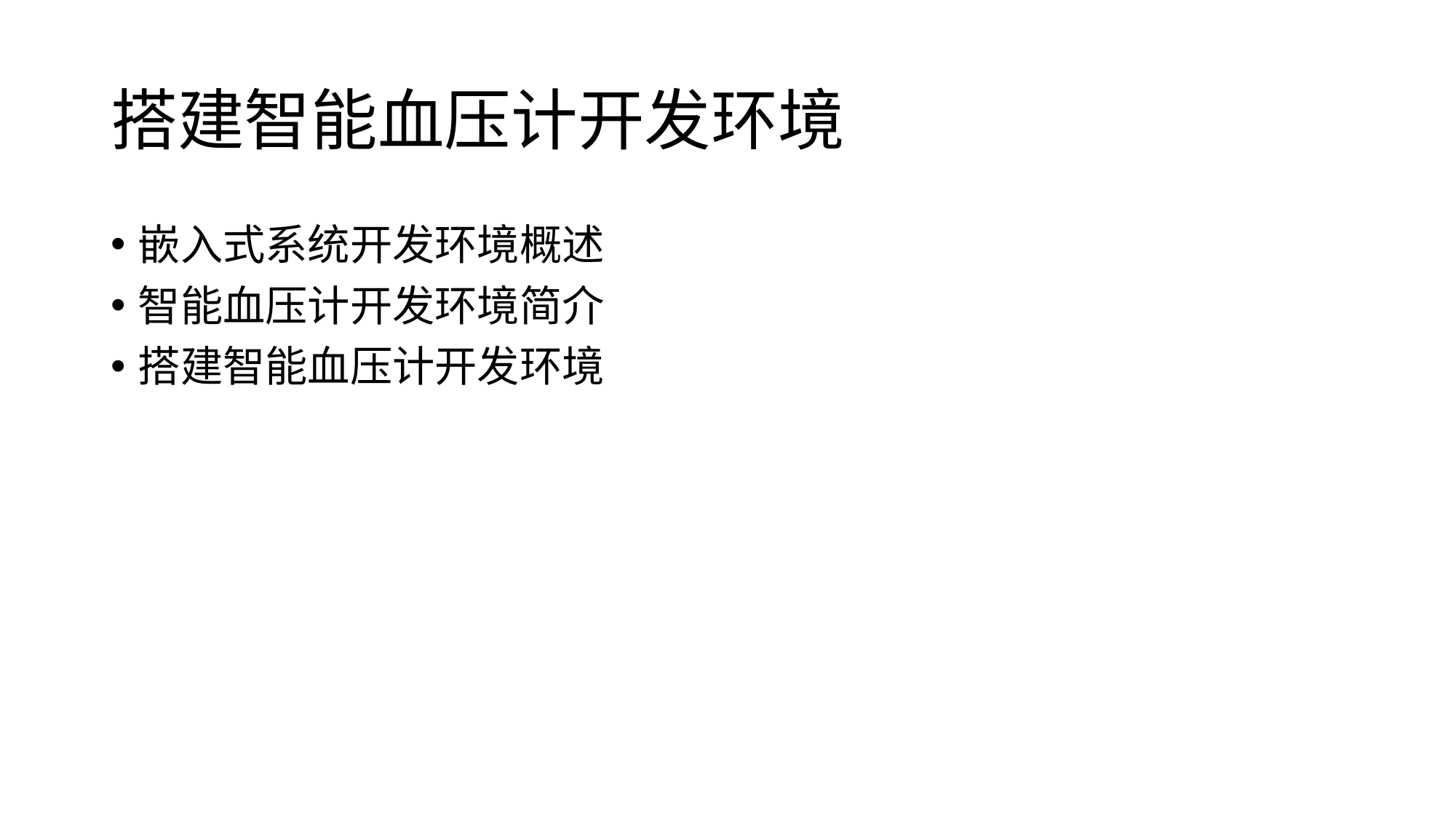

# 搭建智能血压计开发环境
嵌入式系统开发环境概述
智能血压计开发环境简介
搭建智能血压计开发环境